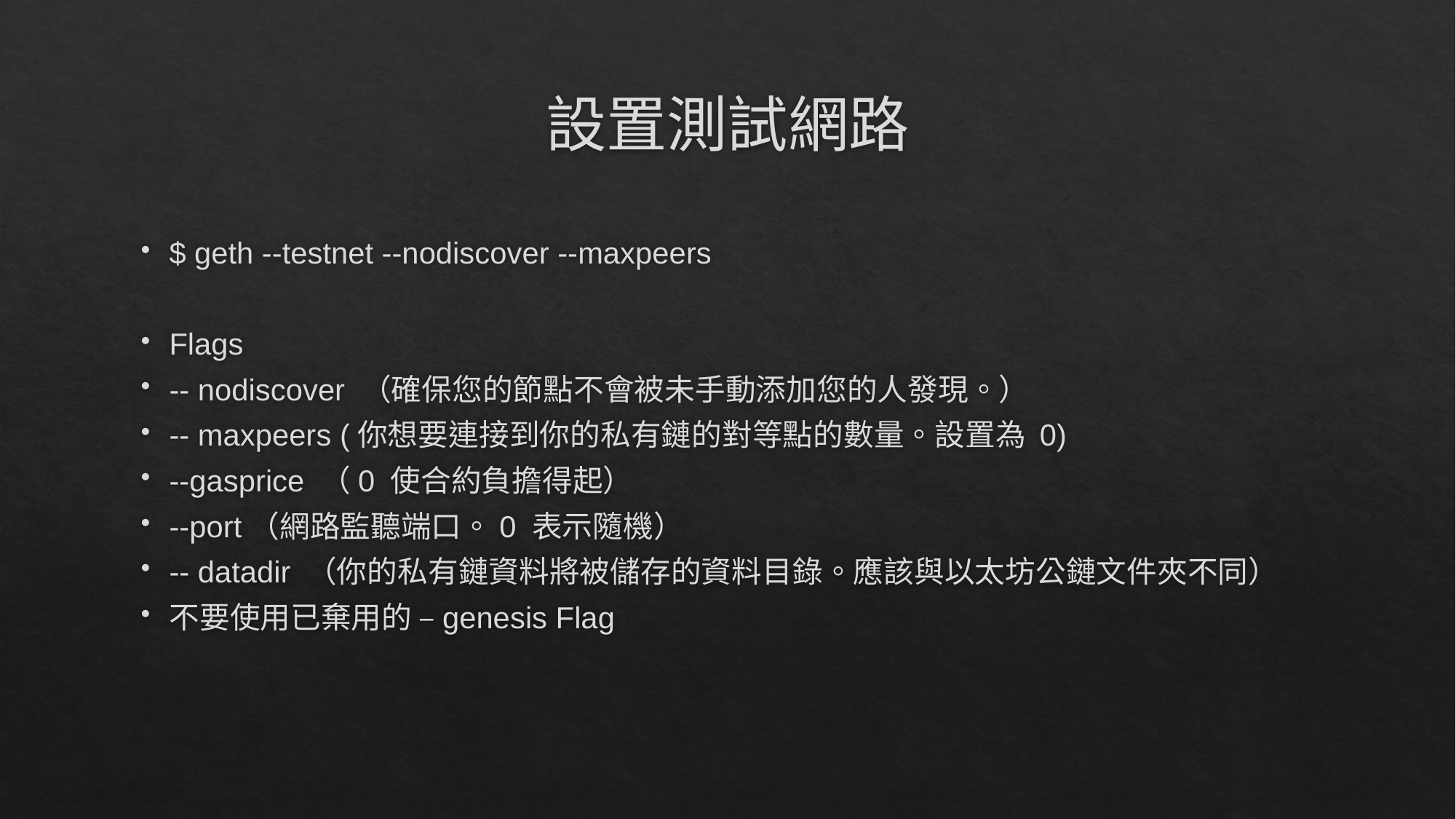

# 設置測試網路
$ geth --testnet --nodiscover --maxpeers

Flags
-- nodiscover （確保您的節點不會被未手動添加您的人發現。）
-- maxpeers (你想要連接到你的私有鏈的對等點的數量。設置為 0)
--gasprice （0 使合約負擔得起）
--port（網路監聽端口。0 表示隨機）
-- datadir （你的私有鏈資料將被儲存的資料目錄。應該與以太坊公鏈文件夾不同）
不要使用已棄用的 –genesis Flag